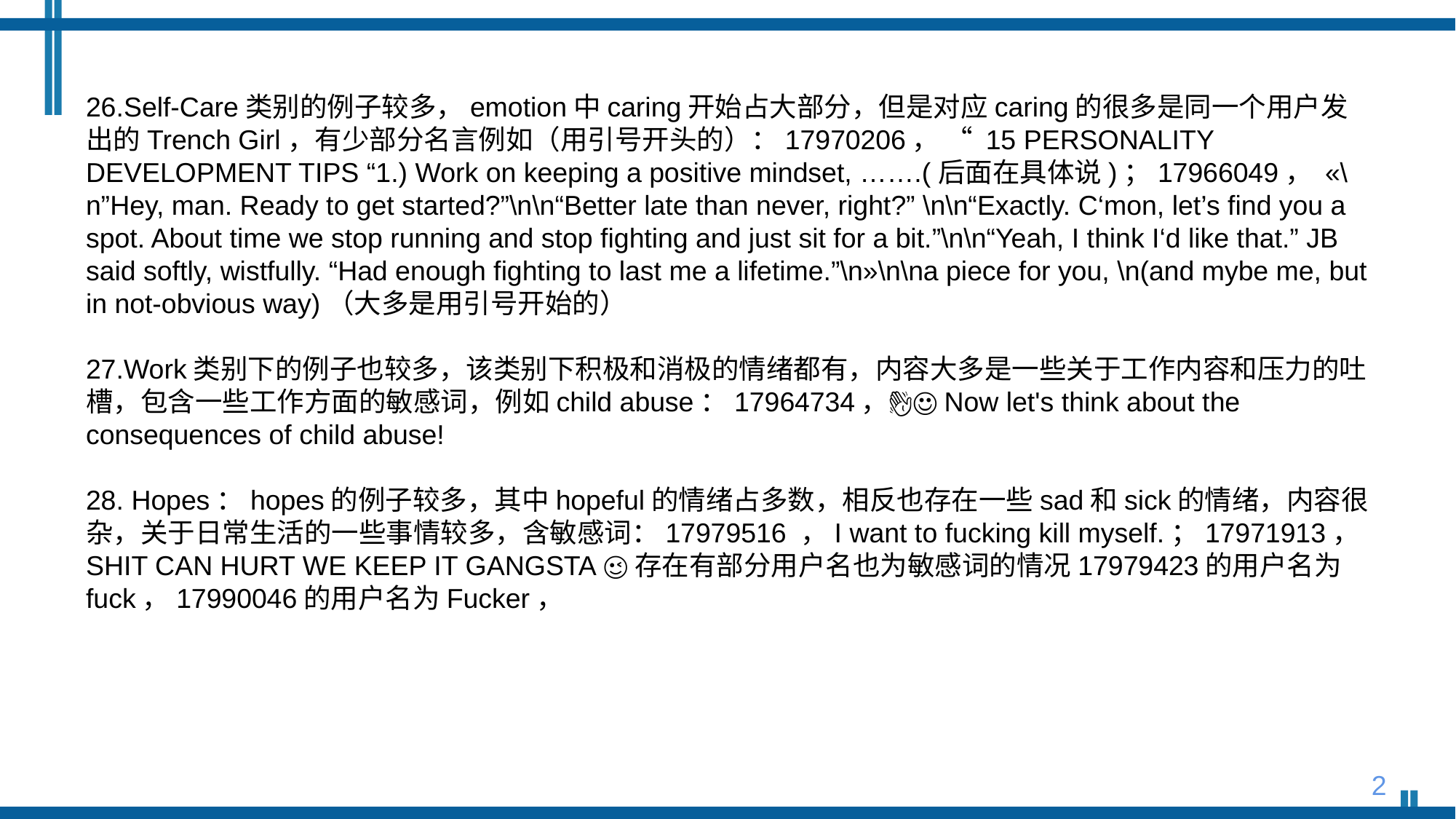

26.Self-Care类别的例子较多，emotion中caring开始占大部分，但是对应caring的很多是同一个用户发出的Trench Girl，有少部分名言例如（用引号开头的）：17970206， “ 15 PERSONALITY DEVELOPMENT TIPS “1.) Work on keeping a positive mindset, …….(后面在具体说)；17966049， «\n”Hey, man. Ready to get started?”\n\n“Better late than never, right?” \n\n“Exactly. C‘mon, let’s find you a spot. About time we stop running and stop fighting and just sit for a bit.”\n\n“Yeah, I think I‘d like that.” JB said softly, wistfully. “Had enough fighting to last me a lifetime.”\n»\n\na piece for you, \n(and mybe me, but in not-obvious way)（大多是用引号开始的）

27.Work类别下的例子也较多，该类别下积极和消极的情绪都有，内容大多是一些关于工作内容和压力的吐槽，包含一些工作方面的敏感词，例如child abuse：17964734，👋☺️Now let's think about the consequences of child abuse!

28. Hopes：hopes的例子较多，其中hopeful的情绪占多数，相反也存在一些sad和sick的情绪，内容很杂，关于日常生活的一些事情较多，含敏感词：17979516 ，I want to fucking kill myself.；17971913，SHIT CAN HURT WE KEEP IT GANGSTA 😉存在有部分用户名也为敏感词的情况17979423的用户名为fuck，17990046的用户名为Fucker，

2